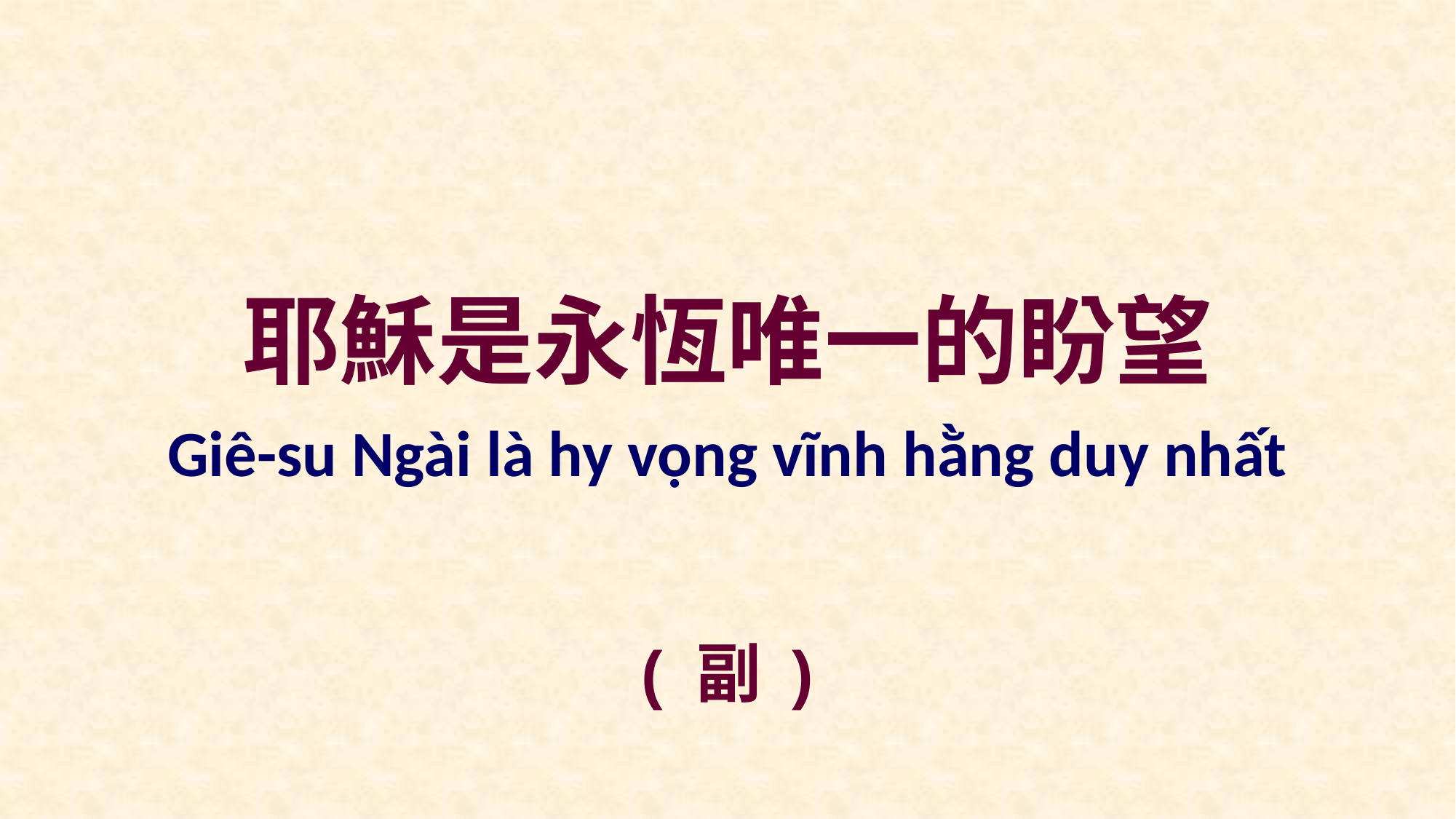

耶穌是永恆唯一的盼望
Giê-su Ngài là hy vọng vĩnh hằng duy nhất
( 副 )